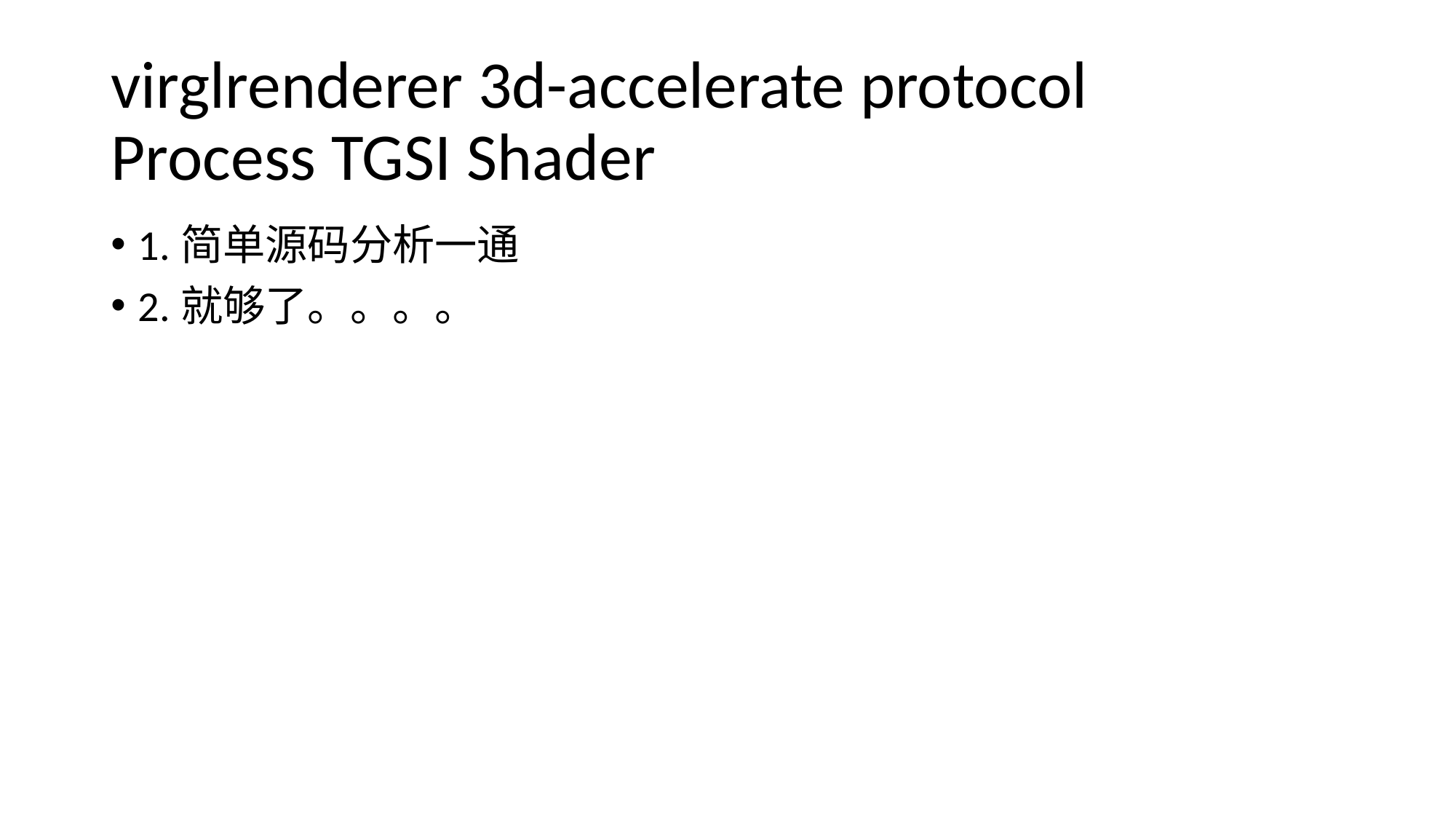

# virglrenderer 3d-accelerate protocol Process TGSI Shader
1.简单源码分析一通
2.就够了。。。。